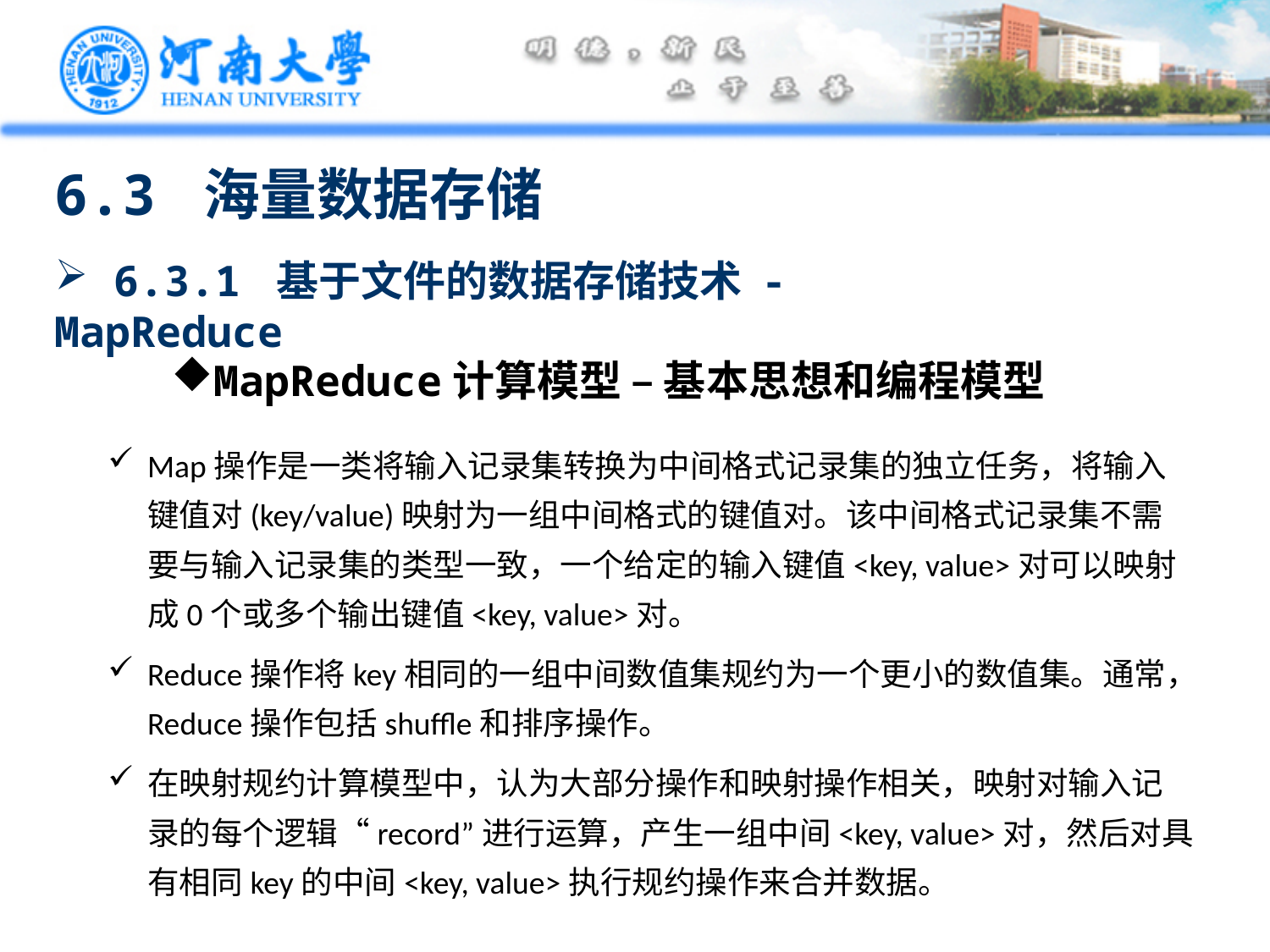

6.3 海量数据存储
 6.3.1 基于文件的数据存储技术 - MapReduce
MapReduce计算模型 – 基本思想和编程模型
Map操作是一类将输入记录集转换为中间格式记录集的独立任务，将输入键值对(key/value)映射为一组中间格式的键值对。该中间格式记录集不需要与输入记录集的类型一致，一个给定的输入键值<key, value>对可以映射成0个或多个输出键值<key, value>对。
Reduce操作将key相同的一组中间数值集规约为一个更小的数值集。通常，Reduce操作包括shuffle和排序操作。
在映射规约计算模型中，认为大部分操作和映射操作相关，映射对输入记录的每个逻辑“record”进行运算，产生一组中间<key, value>对，然后对具有相同key的中间<key, value>执行规约操作来合并数据。